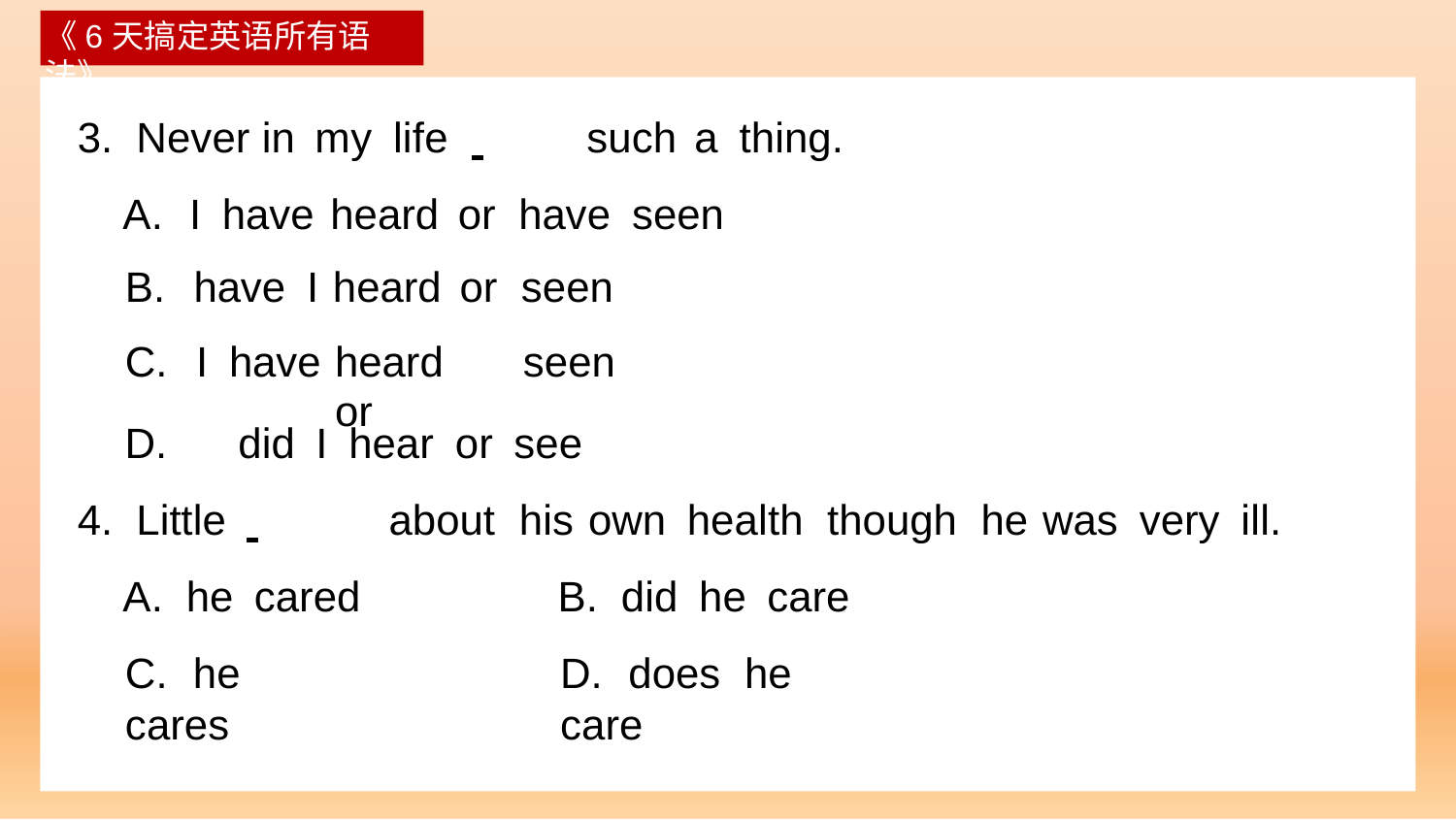

《6天搞定英语所有语法》
# 3.	Never in	my	life   	 such	a	thing.
| A. I have | heard or | have | seen |
| --- | --- | --- | --- |
| B. have I C. I have | heard or heard or | seen seen |  |
D.	did	I	hear	or	see
4.	Little	 	 about  his	own	health  though  he	was	very	ill.
A.	he	cared
C.	he	cares
B.	did	he	care
D.	does  he	care